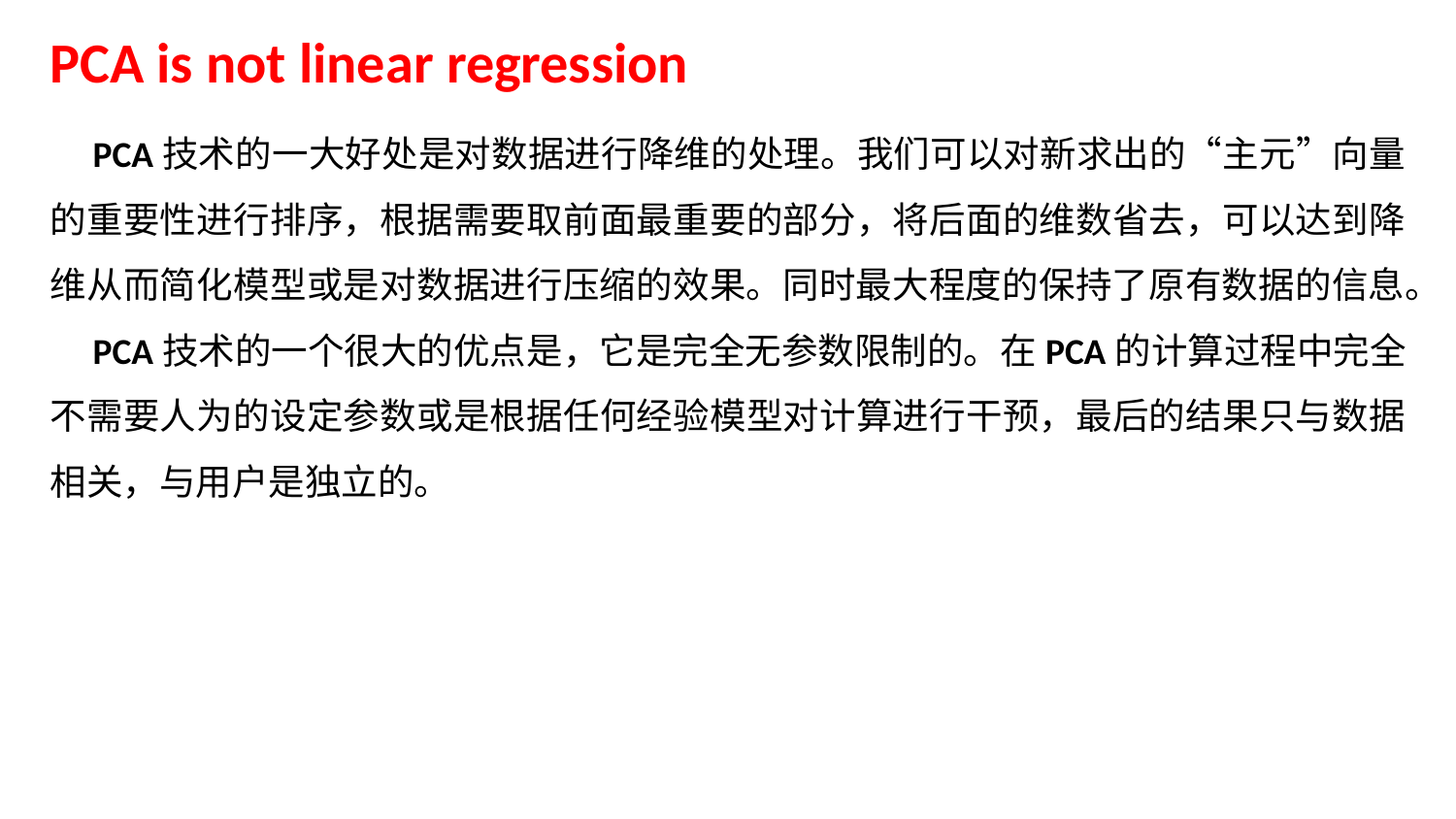

PCA is not linear regression
PCA技术的一大好处是对数据进行降维的处理。我们可以对新求出的“主元”向量的重要性进行排序，根据需要取前面最重要的部分，将后面的维数省去，可以达到降维从而简化模型或是对数据进行压缩的效果。同时最大程度的保持了原有数据的信息。
PCA技术的一个很大的优点是，它是完全无参数限制的。在PCA的计算过程中完全不需要人为的设定参数或是根据任何经验模型对计算进行干预，最后的结果只与数据相关，与用户是独立的。